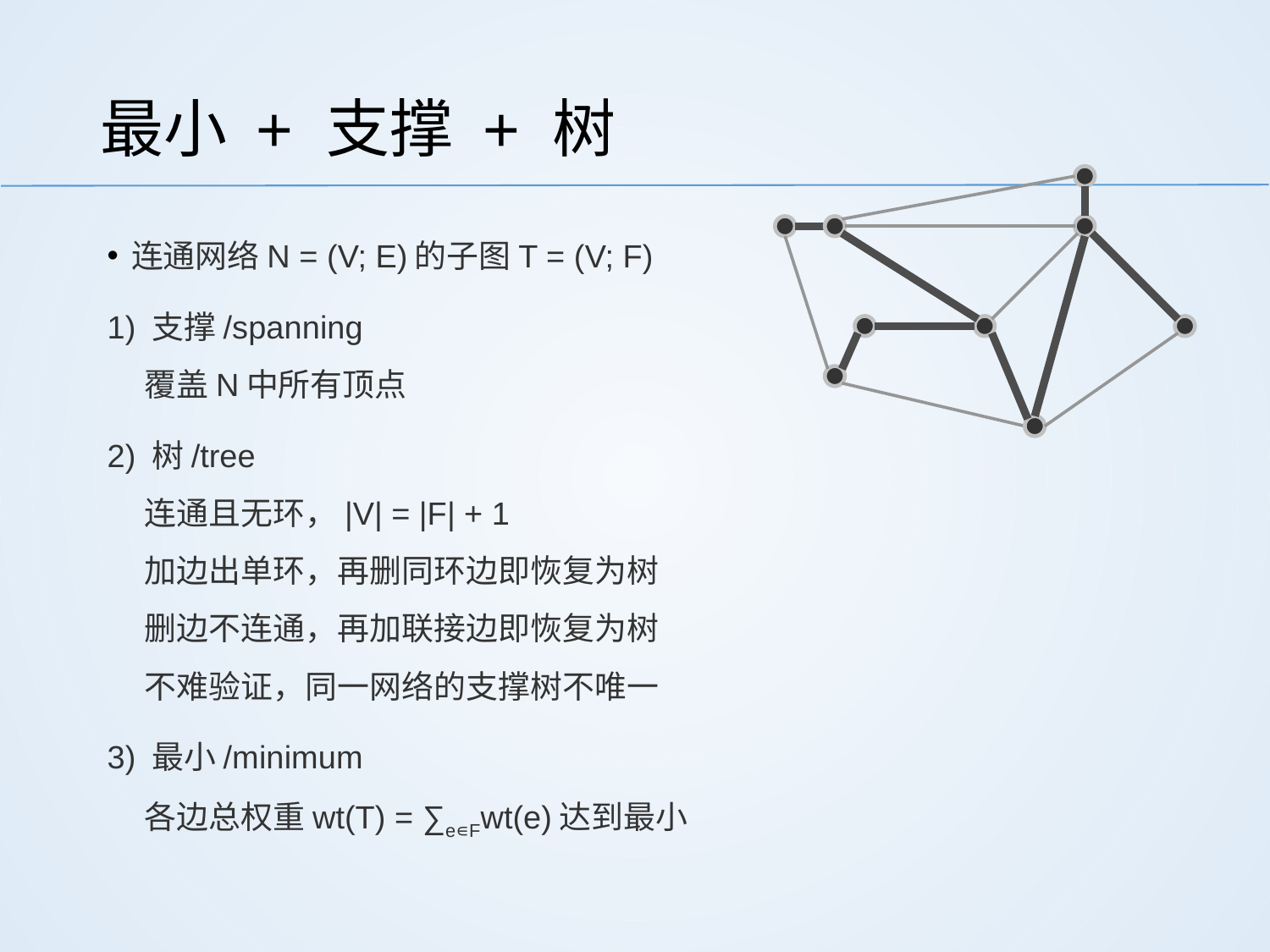

# 最小 + 支撑 + 树

连通网络N = (V; E)的子图T = (V; F)
1) 支撑/spanning
	覆盖N中所有顶点
2) 树/tree
	连通且无环，|V| = |F| + 1
	加边出单环，再删同环边即恢复为树
	删边不连通，再加联接边即恢复为树
不难验证，同一网络的支撑树不唯一
3) 最小/minimum
	各边总权重wt(T) = ∑e∊Fwt(e)达到最小